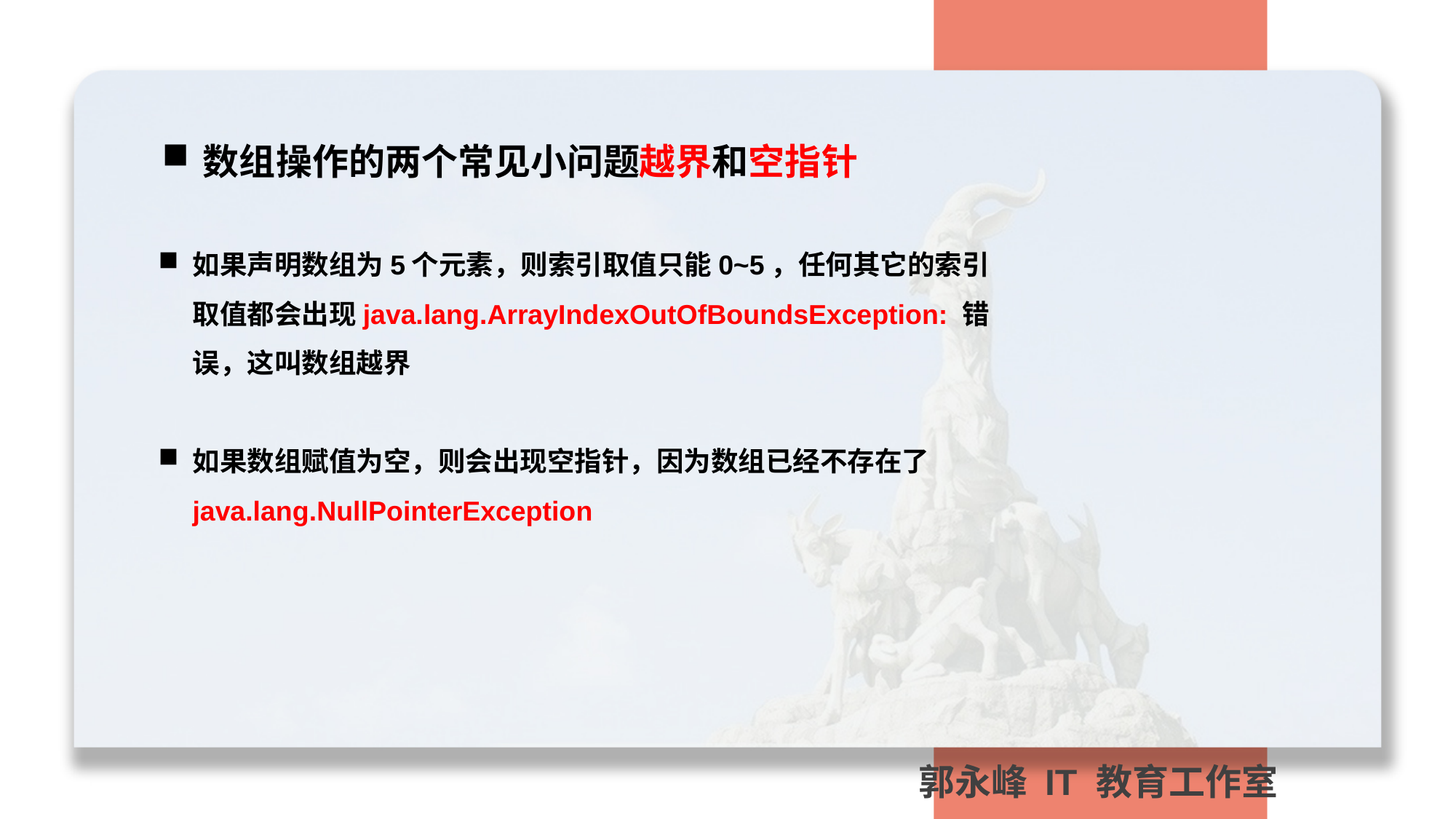

数组操作的两个常见小问题越界和空指针
如果声明数组为5个元素，则索引取值只能0~5，任何其它的索引取值都会出现java.lang.ArrayIndexOutOfBoundsException: 错误，这叫数组越界

如果数组赋值为空，则会出现空指针，因为数组已经不存在了java.lang.NullPointerException